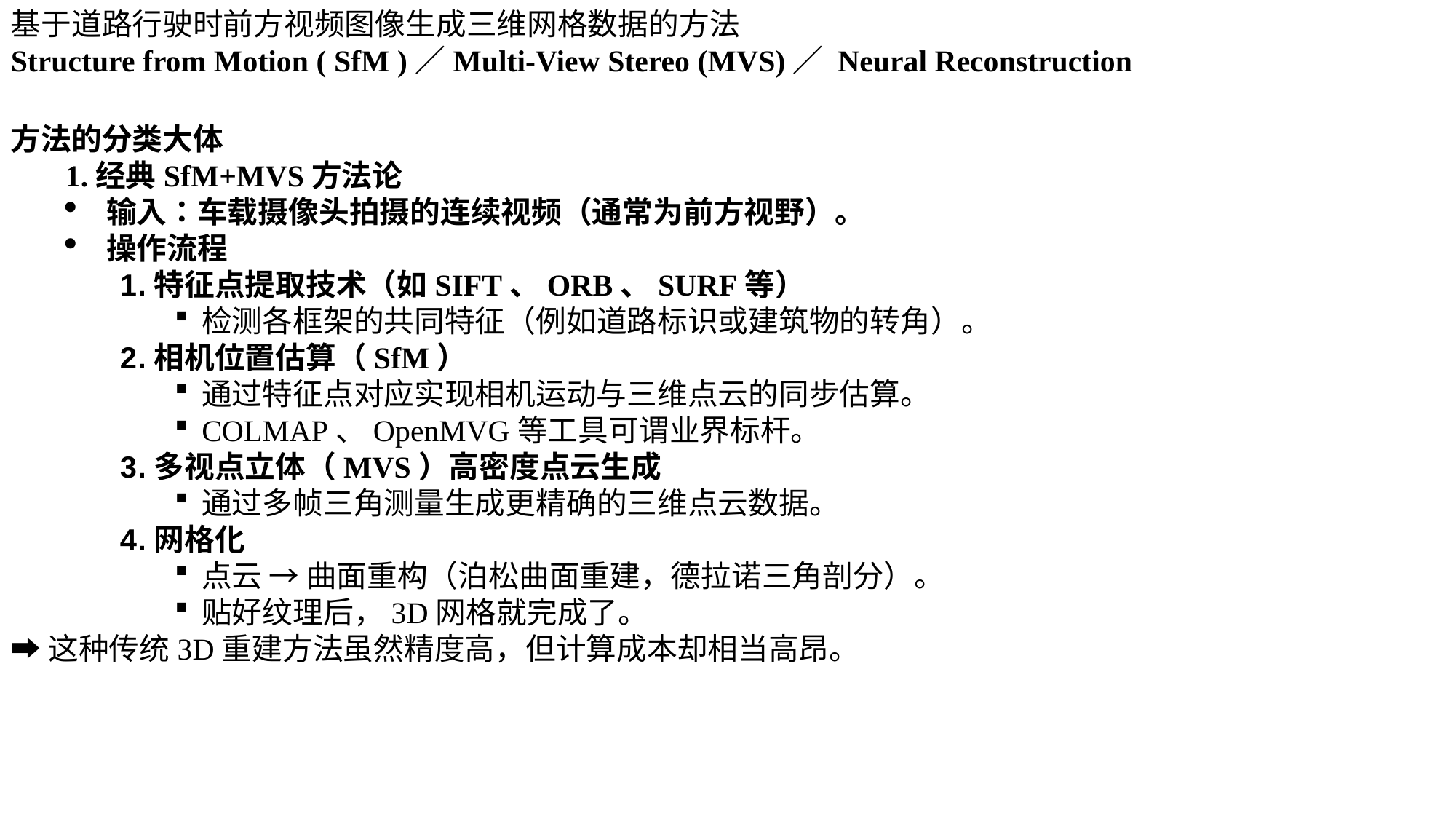

基于道路行驶时前方视频图像生成三维网格数据的方法
Structure from Motion ( SfM )／Multi-View Stereo (MVS)／ Neural Reconstruction
方法的分类大体
1.经典SfM+MVS方法论
输入：车载摄像头拍摄的连续视频（通常为前方视野）。
操作流程
特征点提取技术（如SIFT、ORB、SURF等）
检测各框架的共同特征（例如道路标识或建筑物的转角）。
相机位置估算（SfM）
通过特征点对应实现相机运动与三维点云的同步估算。
COLMAP、OpenMVG等工具可谓业界标杆。
多视点立体（MVS）高密度点云生成
通过多帧三角测量生成更精确的三维点云数据。
网格化
点云 → 曲面重构（泊松曲面重建，德拉诺三角剖分）。
贴好纹理后，3D网格就完成了。
➡这种传统3D重建方法虽然精度高，但计算成本却相当高昂。